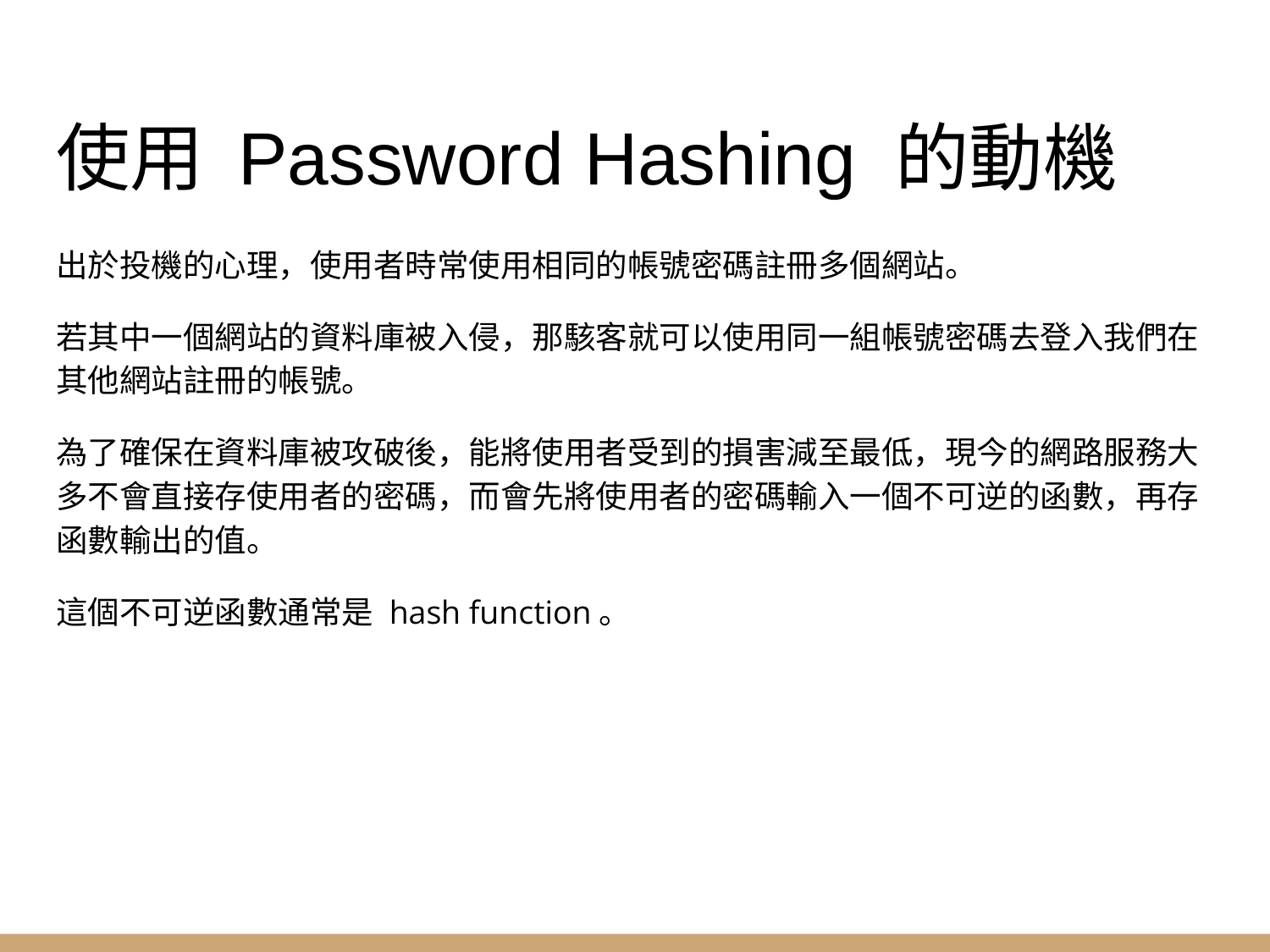

# 使用 Password Hashing 的動機
出於投機的心理，使用者時常使用相同的帳號密碼註冊多個網站。
若其中一個網站的資料庫被入侵，那駭客就可以使用同一組帳號密碼去登入我們在其他網站註冊的帳號。
為了確保在資料庫被攻破後，能將使用者受到的損害減至最低，現今的網路服務大多不會直接存使用者的密碼，而會先將使用者的密碼輸入一個不可逆的函數，再存函數輸出的值。
這個不可逆函數通常是 hash function。